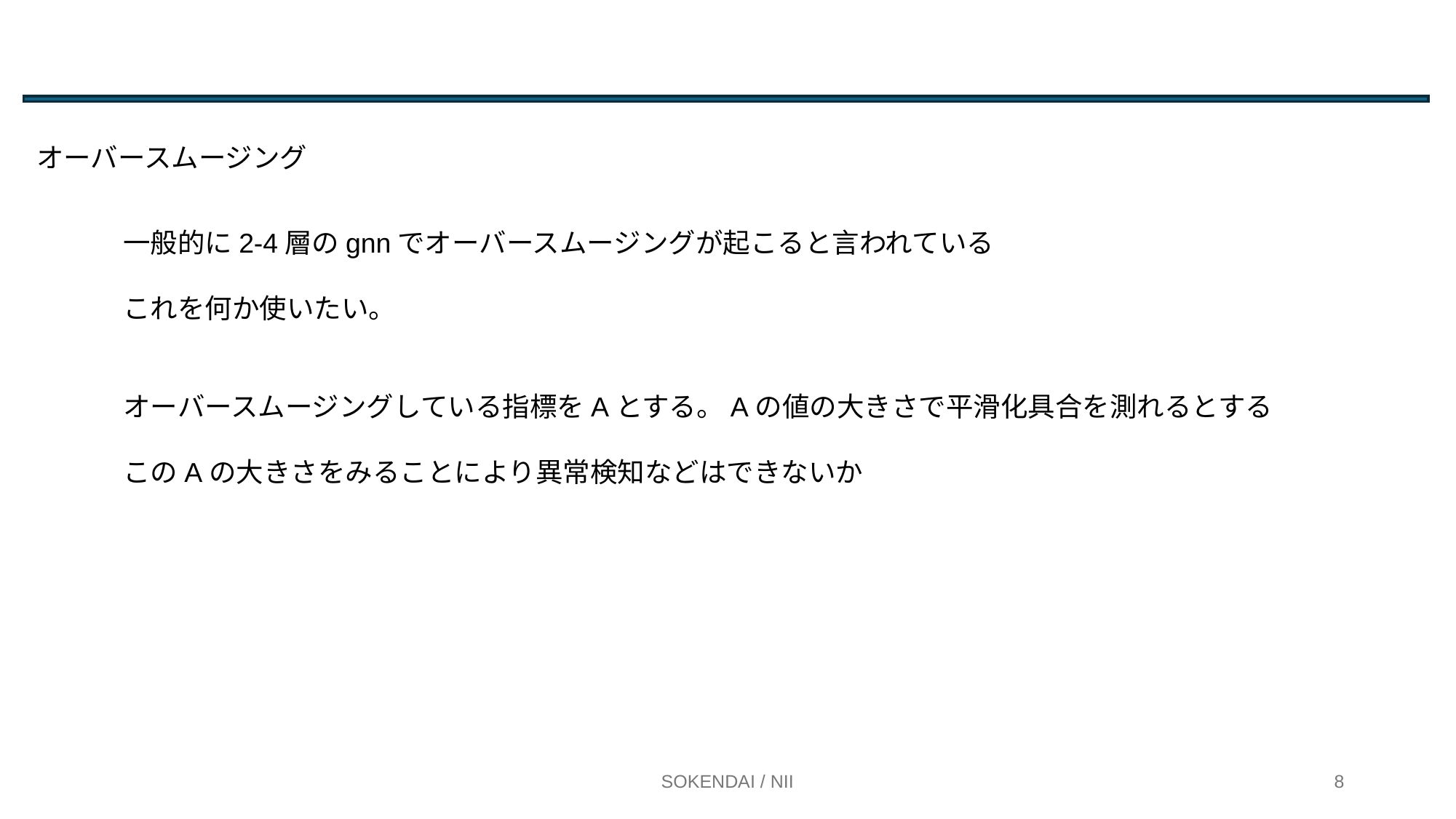

オーバースムージング
一般的に2-4層のgnnでオーバースムージングが起こると言われている

これを何か使いたい。

オーバースムージングしている指標をAとする。Aの値の大きさで平滑化具合を測れるとする

このAの大きさをみることにより異常検知などはできないか
SOKENDAI / NII
8